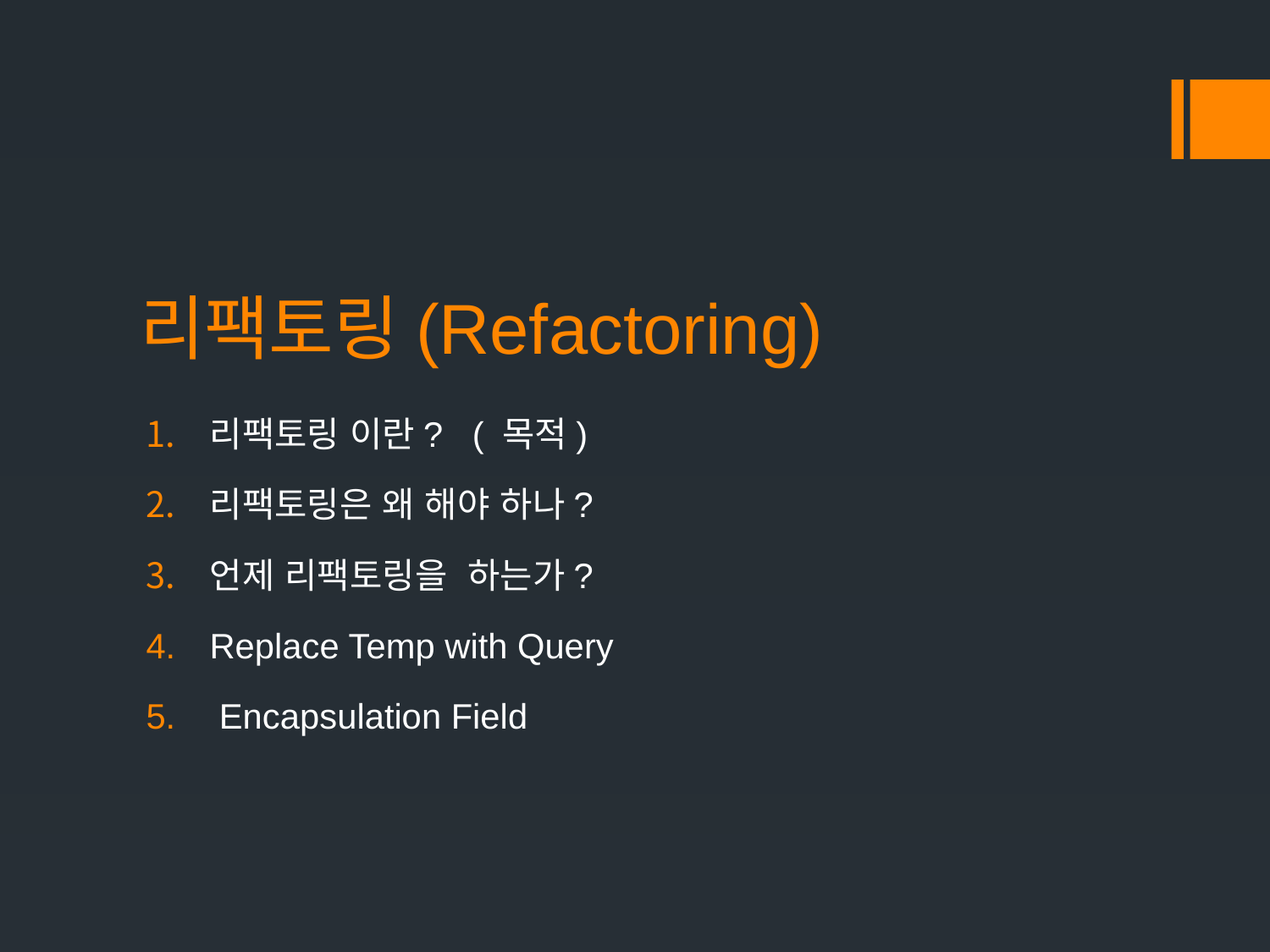

# 리팩토링(Refactoring)
리팩토링 이란?   ( 목적)
리팩토링은 왜 해야 하나?
언제 리팩토링을  하는가?
Replace Temp with Query
 Encapsulation Field